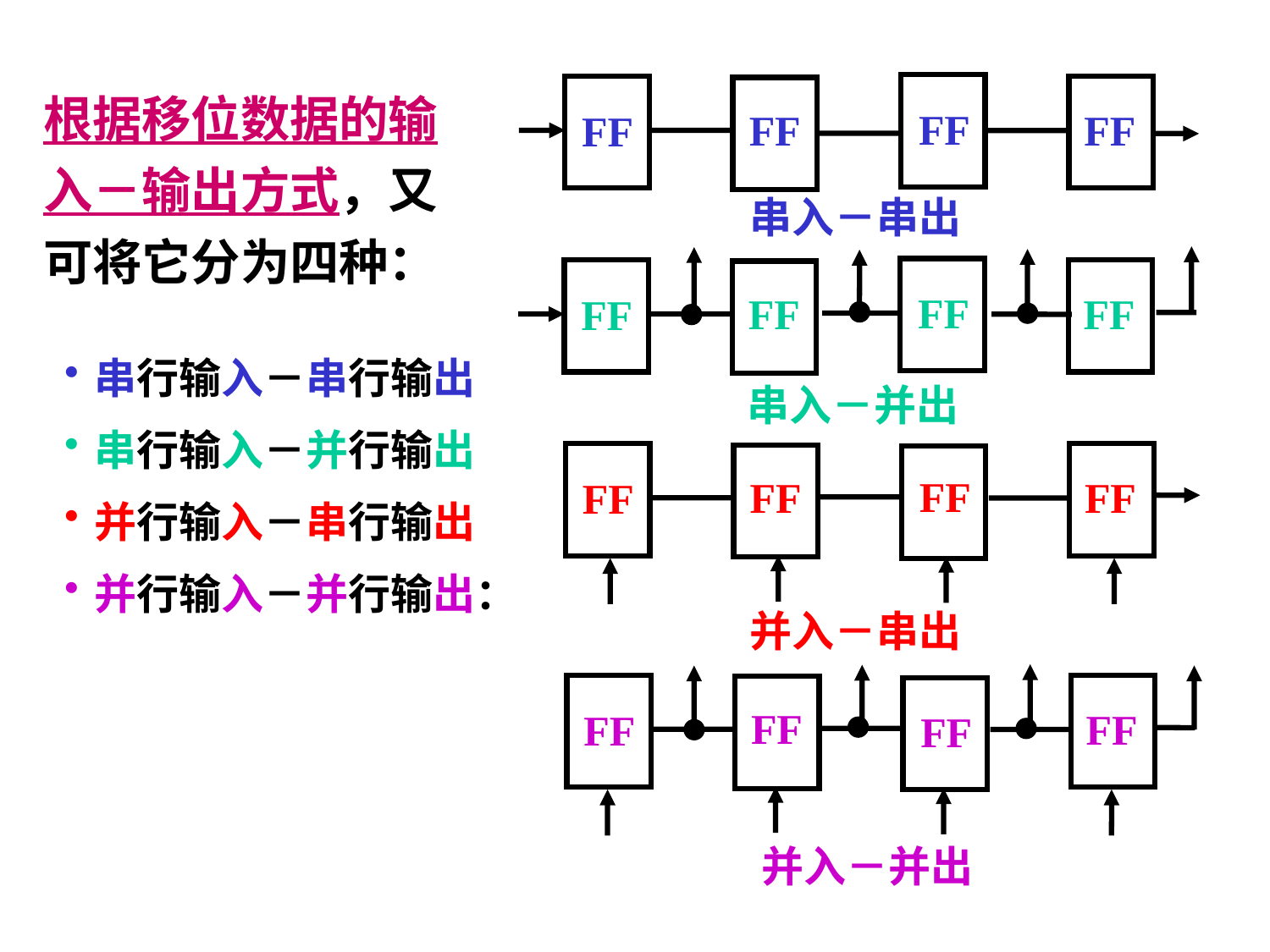

根据移位数据的输入－输出方式，又可将它分为四种：

FF
FF
FF
FF

串入－串出

FF
FF
FF
FF

串行输入－串行输出
串行输入－并行输出
并行输入－串行输出
并行输入－并行输出：
串入－并出

FF
FF
FF
FF

并入－串出

FF
FF
FF
FF

并入－并出